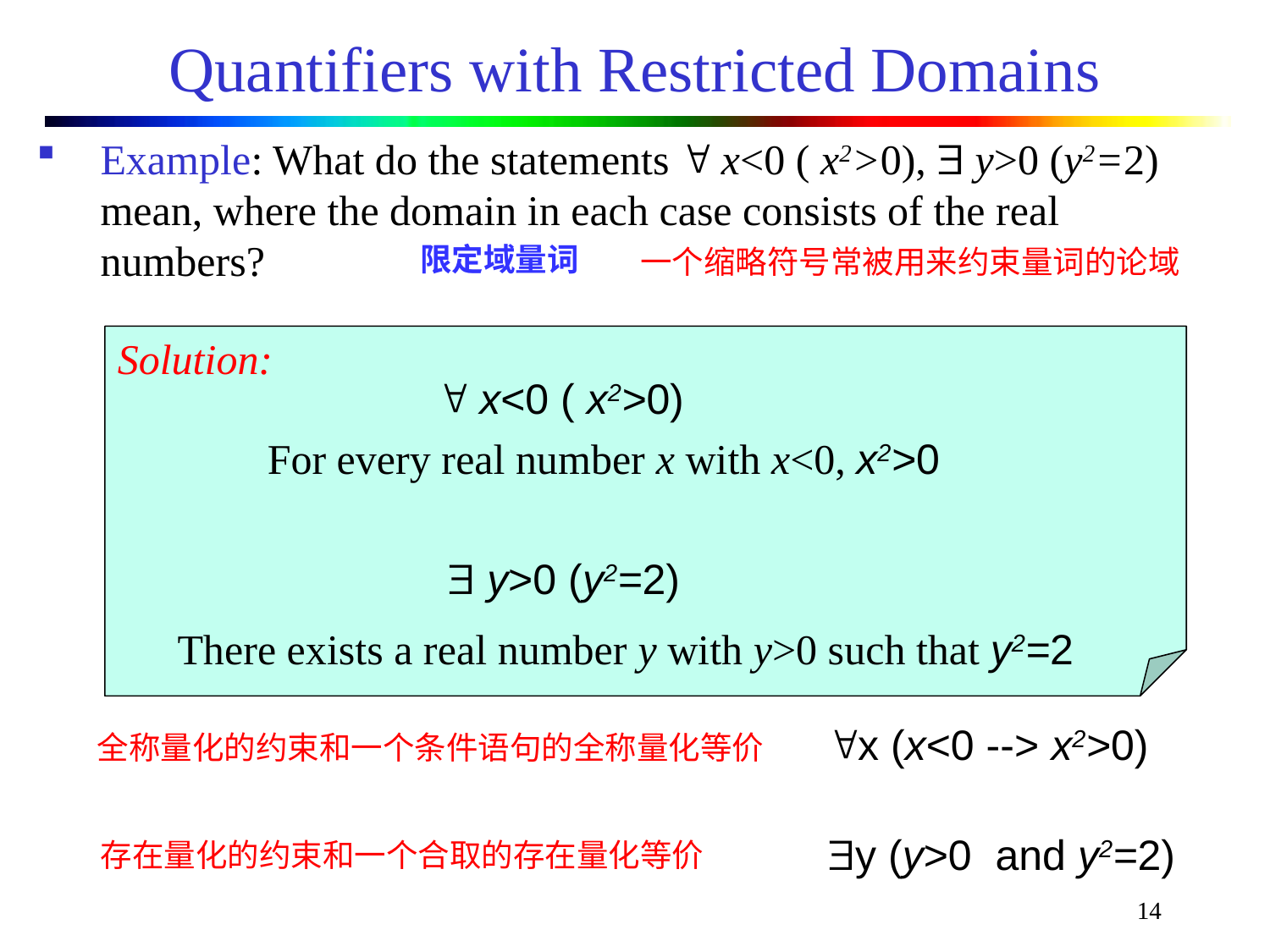

# Quantifiers with Restricted Domains
Example: What do the statements ∀ x<0 ( x2>0), ∃ y>0 (y2=2) mean, where the domain in each case consists of the real numbers?
限定域量词
一个缩略符号常被用来约束量词的论域
Solution:

∀ x<0 ( x2>0)
For every real number x with x<0, x2>0
∃ y>0 (y2=2)
There exists a real number y with y>0 such that y2=2
∀x (x<0 --> x2>0)
全称量化的约束和一个条件语句的全称量化等价
∃y (y>0  and y2=2)
存在量化的约束和一个合取的存在量化等价
14